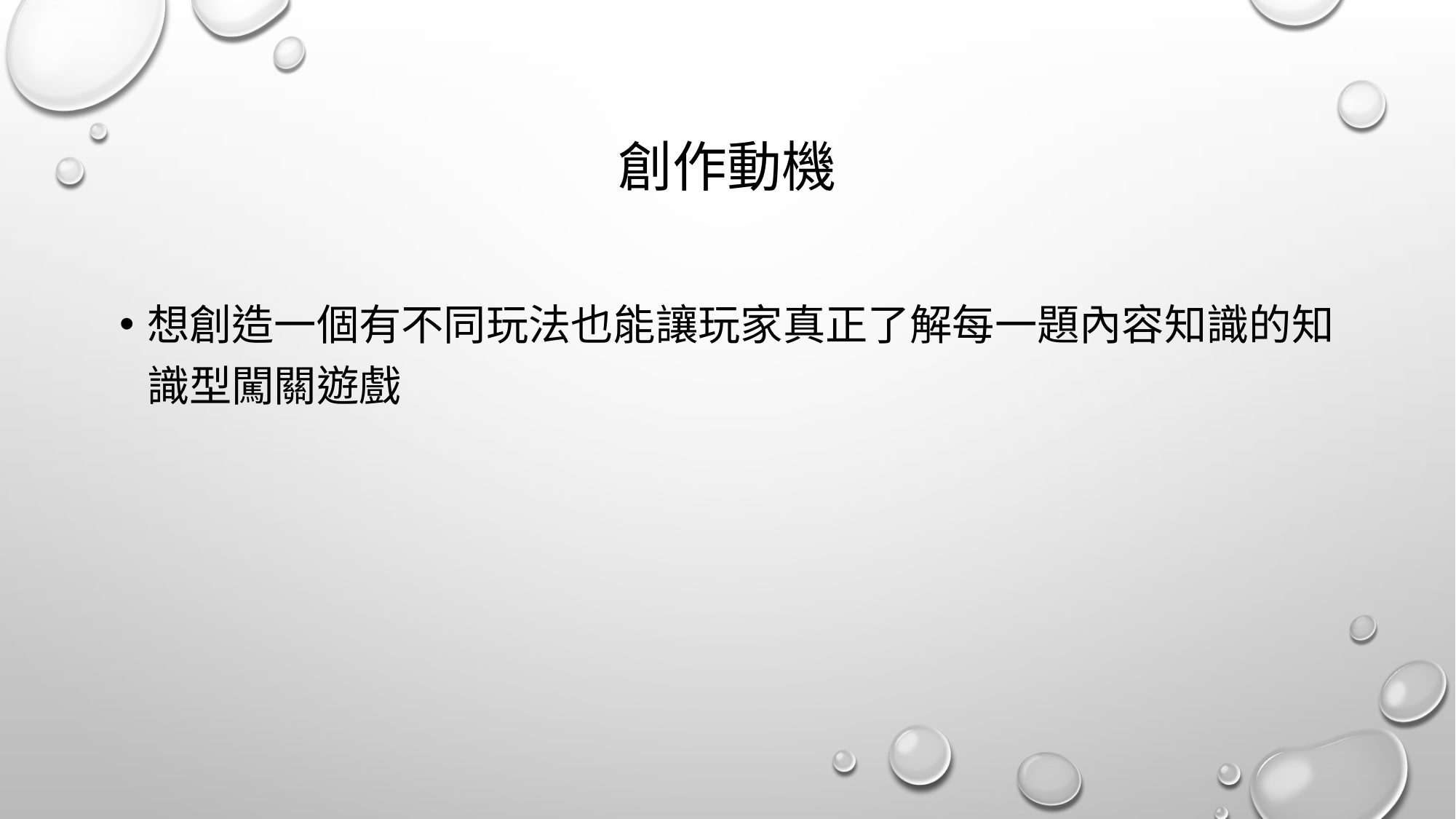

# 創作動機
想創造一個有不同玩法也能讓玩家真正了解每一題內容知識的知識型闖關遊戲